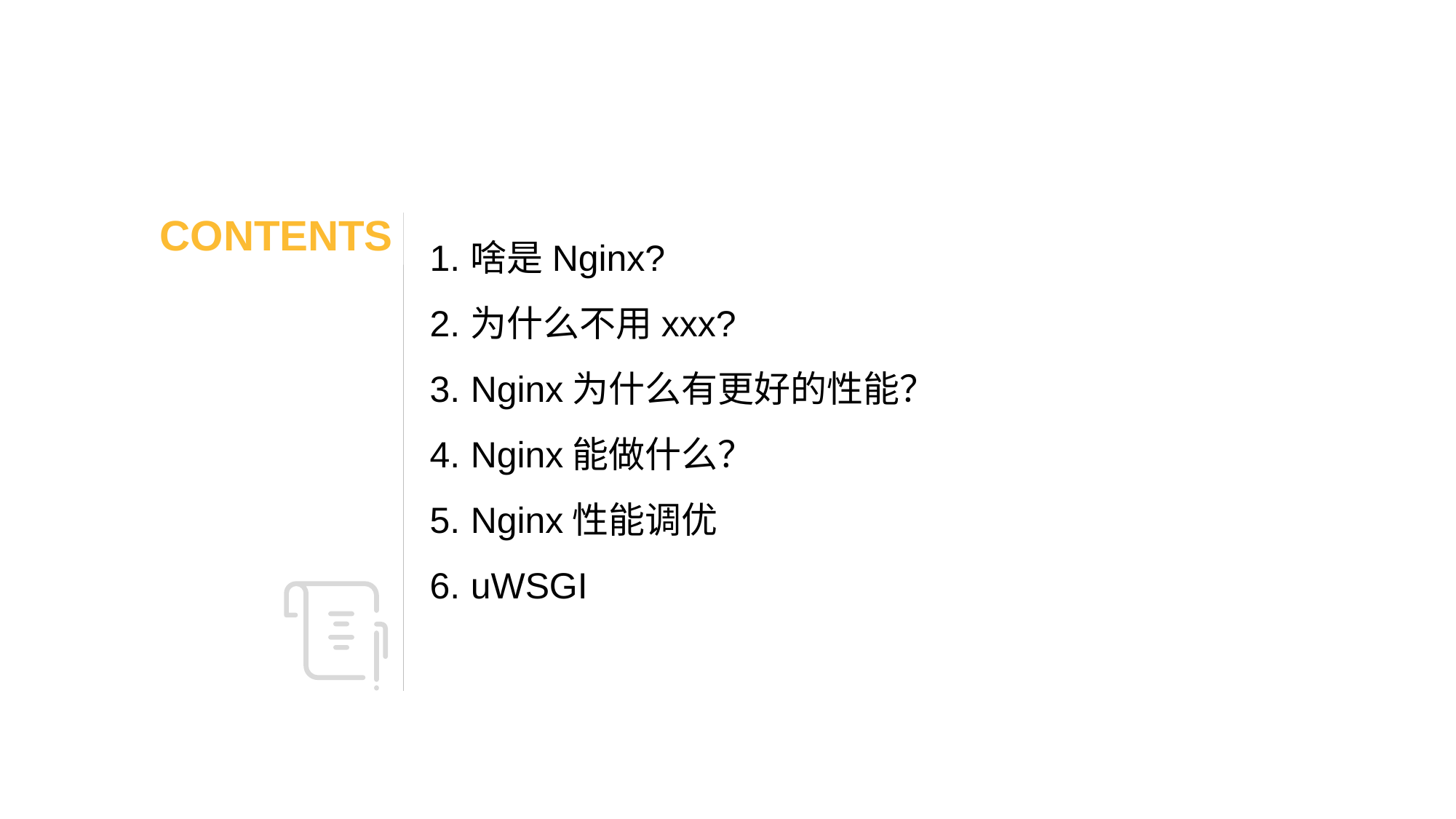

CONTENTS
啥是Nginx?
为什么不用xxx?
Nginx为什么有更好的性能？
Nginx能做什么？
Nginx性能调优
uWSGI